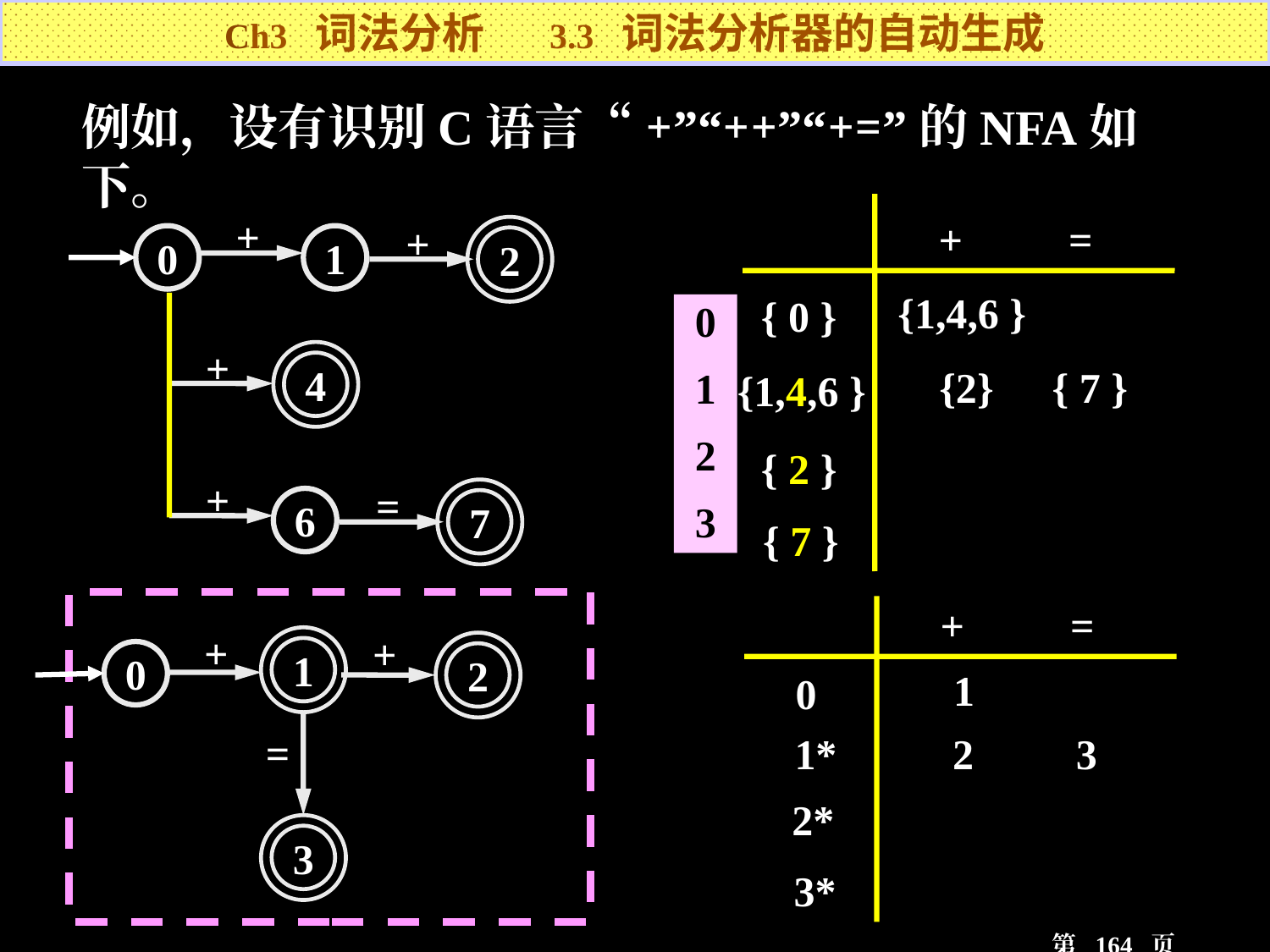

Ch3  词法分析       3.3  词法分析器的自动生成
#
例如，设有识别C语言“+”“++”“+=”的NFA如下。

 +          =

{1,4,6 }
{ 0 }
{2}
{ 7 }
{ 2 }
{ 7 }
{1,4,6 }
+
+

0
1
2

+

4

+
=

6
7

0
1
2
3

 +          =

1
 0
1*
2
3
  2*
3*
+
+

1
0
2

=

3